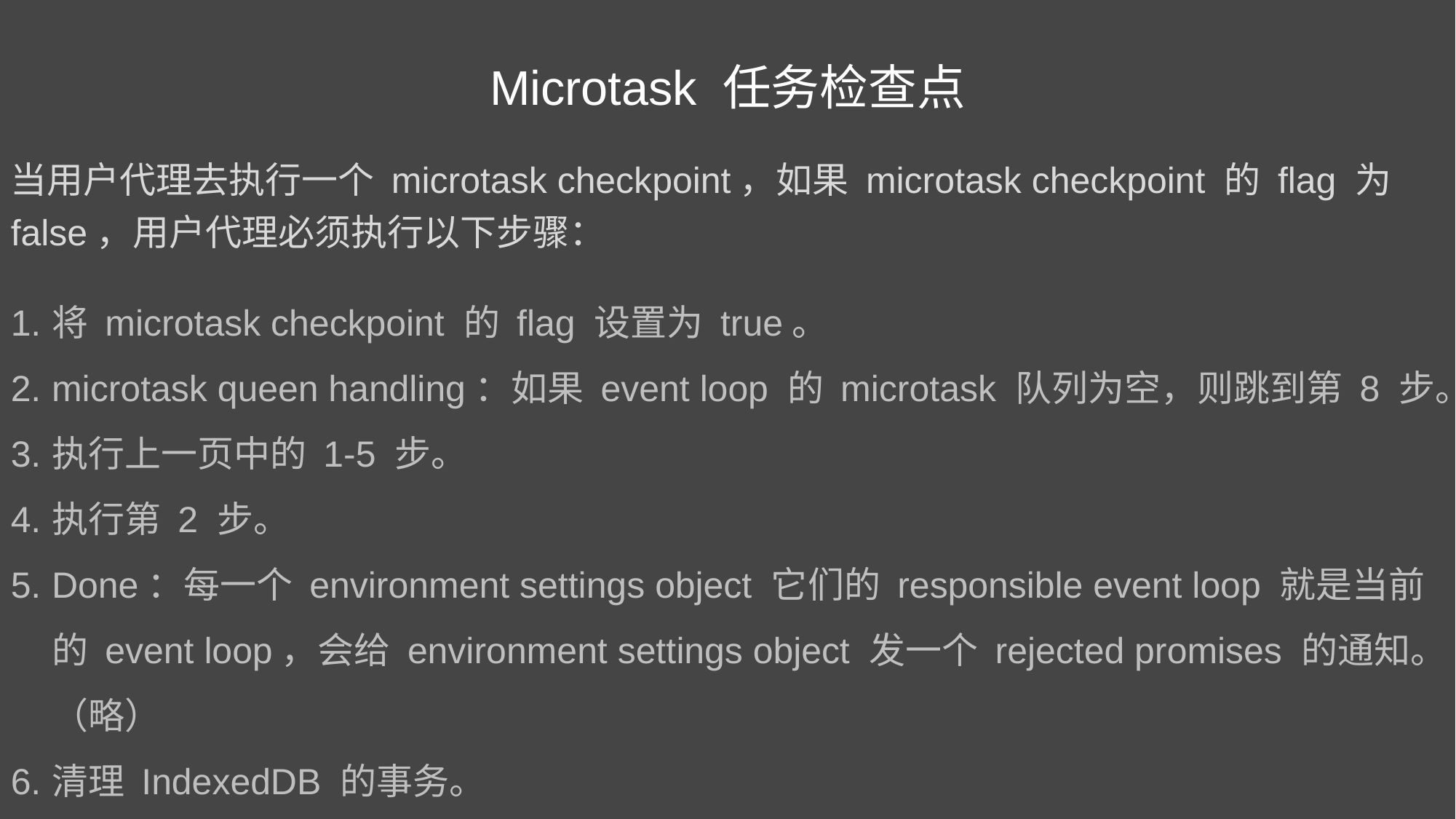

Microtask 任务检查点
当用户代理去执行一个 microtask checkpoint，如果 microtask checkpoint 的 flag 为 false，用户代理必须执行以下步骤：
将 microtask checkpoint 的 flag 设置为 true。
microtask queen handling：如果 event loop 的 microtask 队列为空，则跳到第 8 步。
执行上一页中的 1-5 步。
执行第 2 步。
Done：每一个 environment settings object 它们的 responsible event loop 就是当前的 event loop，会给 environment settings object 发一个 rejected promises 的通知。（略）
清理 IndexedDB 的事务。
将 microtask checkpoint 的 flag 设置为 false。